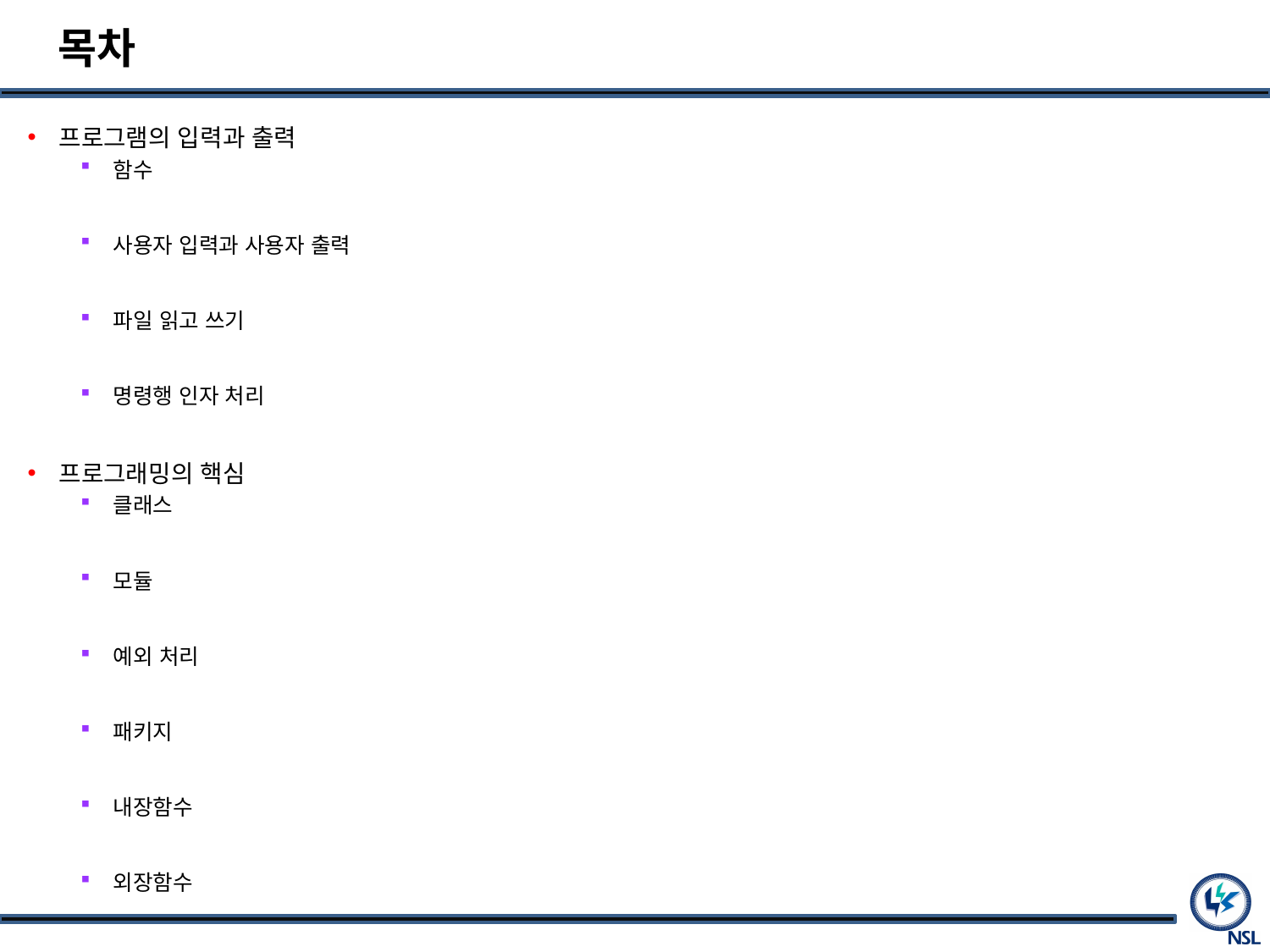

# 목차
프로그램의 입력과 출력
함수

사용자 입력과 사용자 출력

파일 읽고 쓰기

명령행 인자 처리

프로그래밍의 핵심
클래스

모듈

예외 처리

패키지

내장함수

외장함수